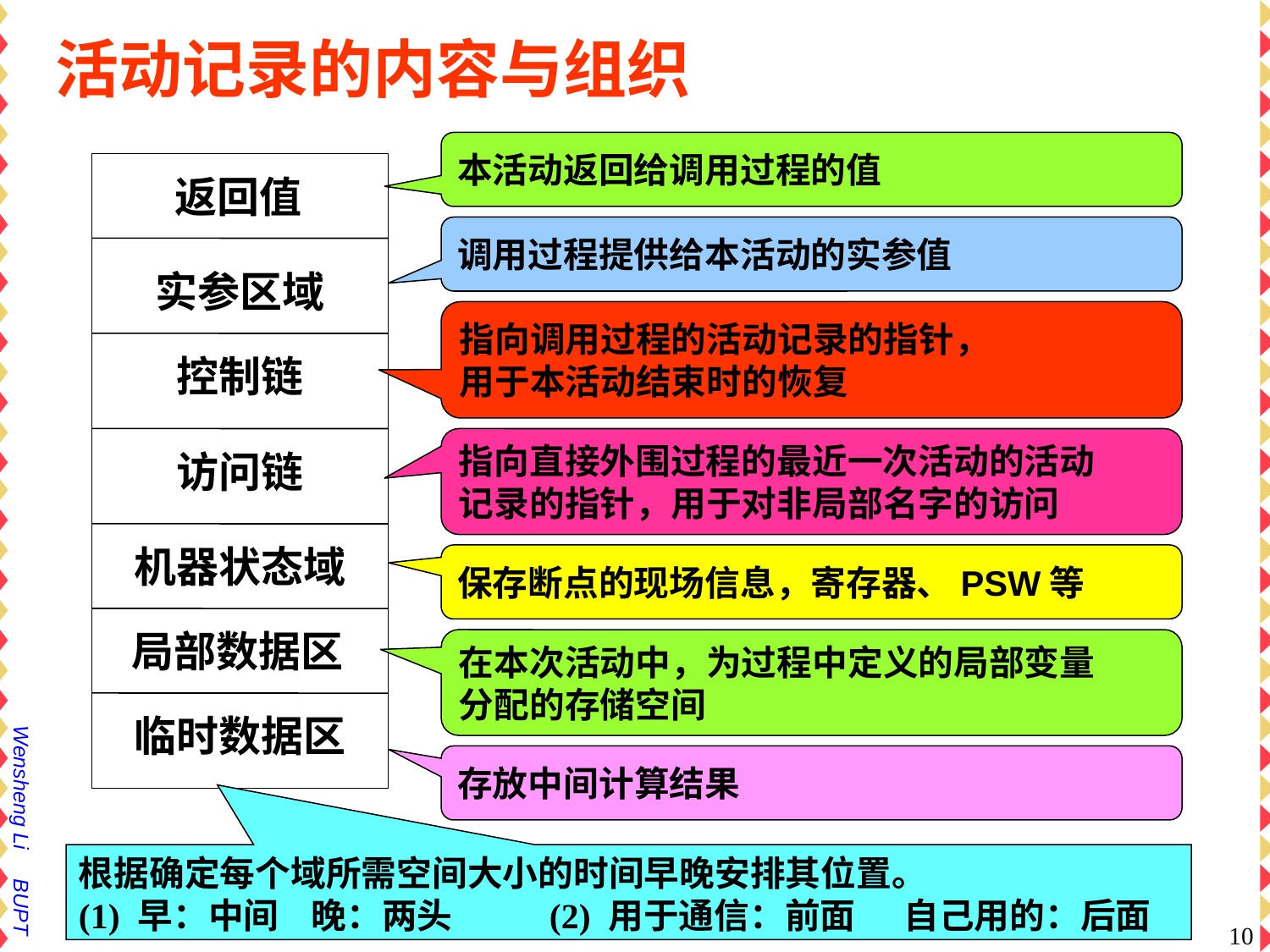

# 活动记录的内容与组织
本活动返回给调用过程的值

返回值
调用过程提供给本活动的实参值
实参区域
指向调用过程的活动记录的指针，
用于本活动结束时的恢复
控制链
指向直接外围过程的最近一次活动的活动
记录的指针，用于对非局部名字的访问
访问链
机器状态域
保存断点的现场信息，寄存器、PSW等
局部数据区
在本次活动中，为过程中定义的局部变量
分配的存储空间
临时数据区
存放中间计算结果
根据确定每个域所需空间大小的时间早晚安排其位置。
(1) 早：中间    晚：两头           (2) 用于通信：前面      自己用的：后面
10